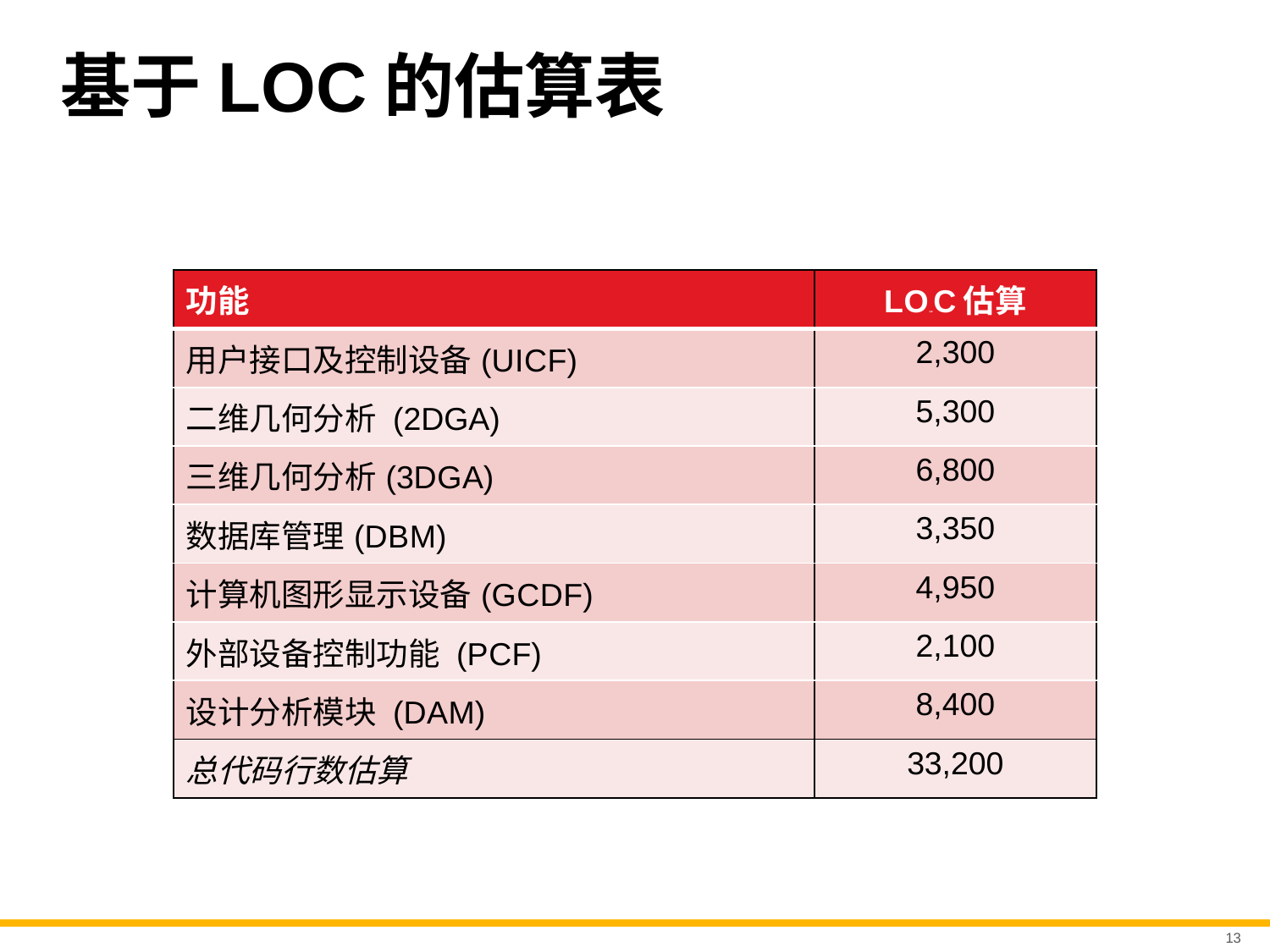

# 基于LOC的估算表
| 功能 | L O 估算C估算 |
| --- | --- |
| 用户接口及控制设备(U I C F) | 2,300 |
| 二维几何分析 (2DGA) | 5,300 |
| 三维几何分析(3D G A) | 6,800 |
| 数据库管理(D B M) | 3,350 |
| 计算机图形显示设备(G C D F) | 4,950 |
| 外部设备控制功能 (P C F) | 2,100 |
| 设计分析模块 (D A M) | 8,400 |
| 总代码行数估算 | 33,200 |
13